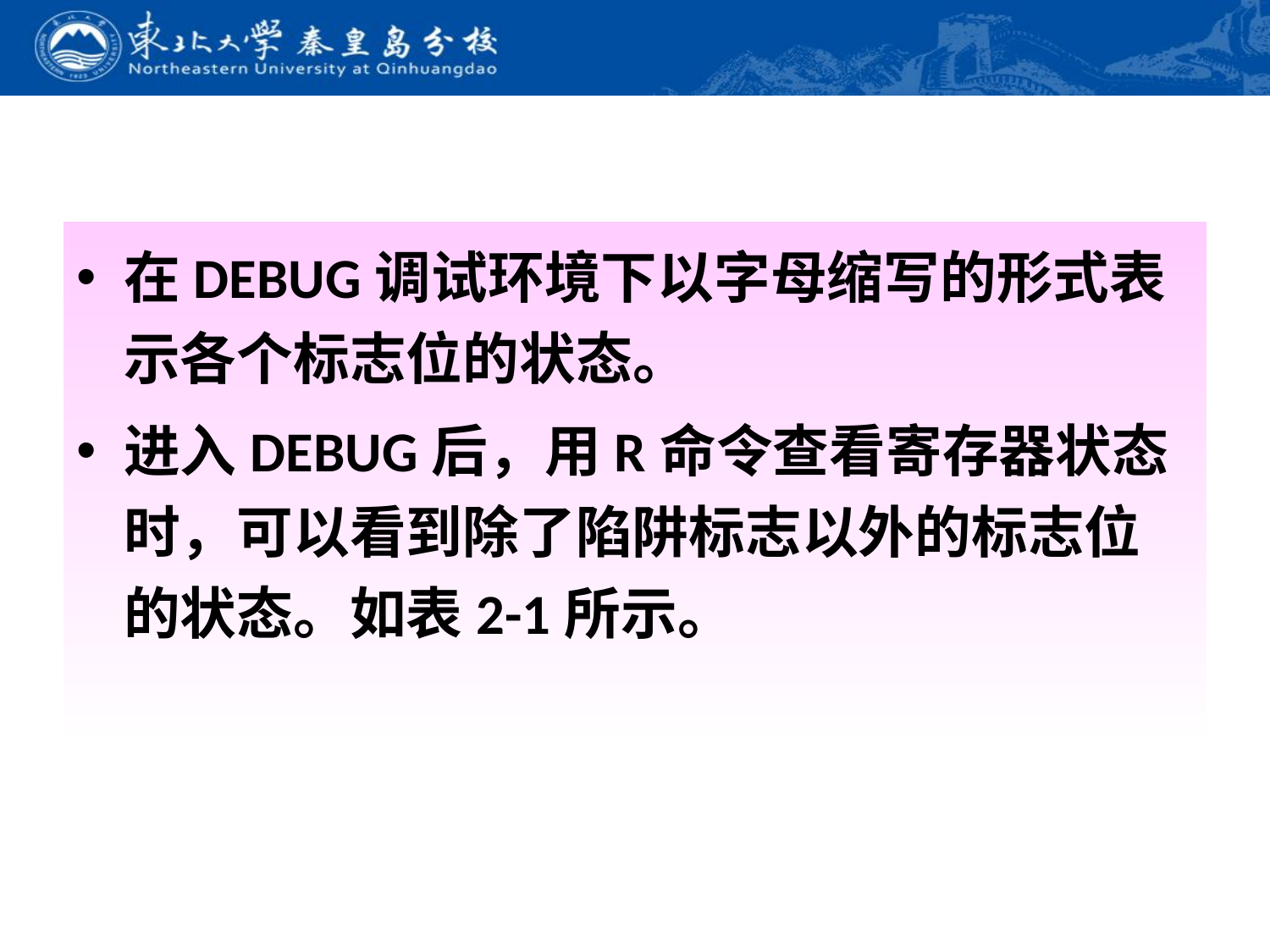

在DEBUG调试环境下以字母缩写的形式表示各个标志位的状态。
进入DEBUG后，用R命令查看寄存器状态时，可以看到除了陷阱标志以外的标志位的状态。如表2-1所示。